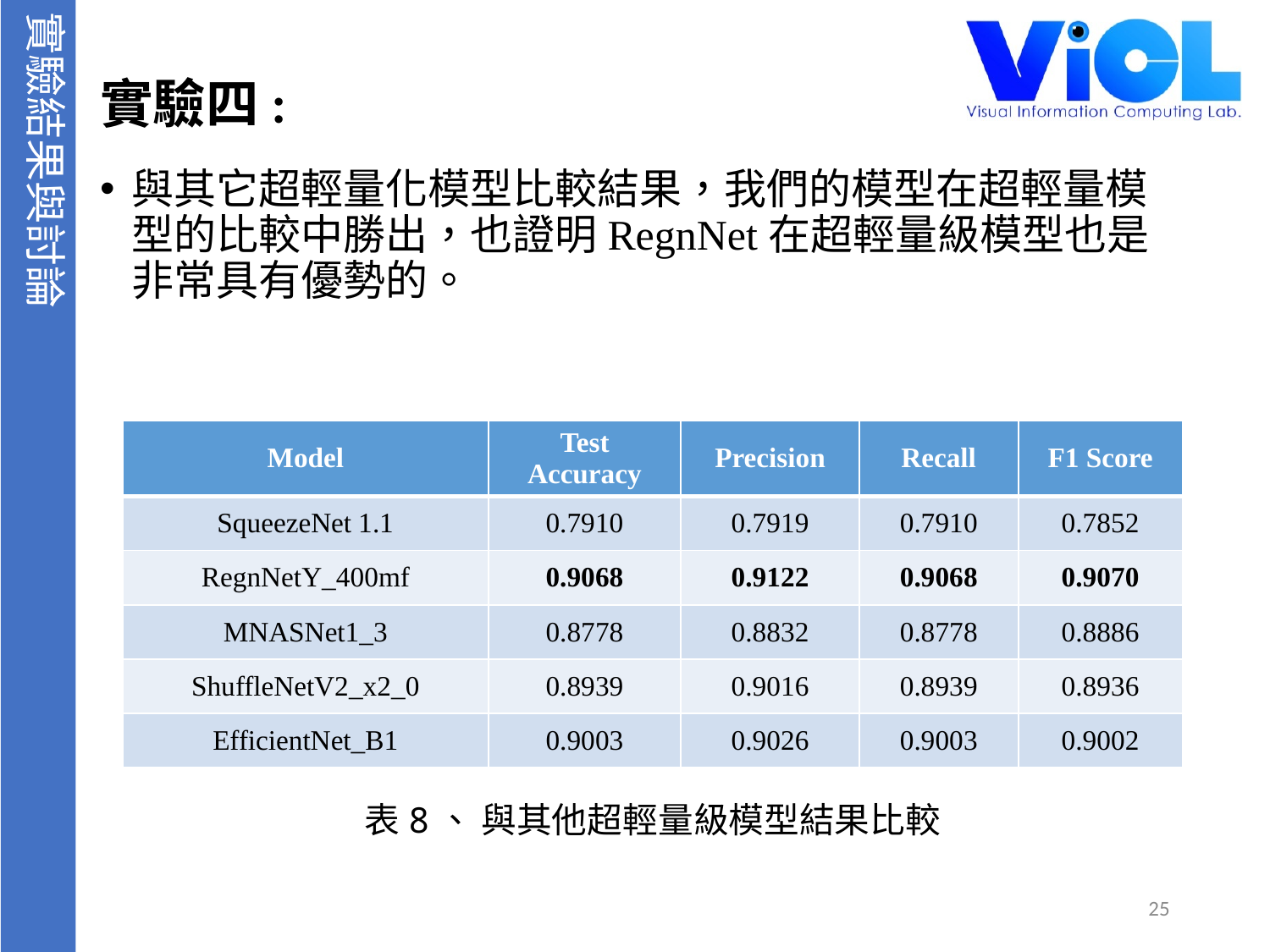

實驗結果與討論

# 實驗四:
與其它超輕量化模型比較結果，我們的模型在超輕量模型的比較中勝出，也證明RegnNet在超輕量級模型也是非常具有優勢的。
| Model | Test Accuracy | Precision | Recall | F1 Score |
| --- | --- | --- | --- | --- |
| SqueezeNet 1.1 | 0.7910 | 0.7919 | 0.7910 | 0.7852 |
| RegnNetY\_400mf | 0.9068 | 0.9122 | 0.9068 | 0.9070 |
| MNASNet1\_3 | 0.8778 | 0.8832 | 0.8778 | 0.8886 |
| ShuffleNetV2\_x2\_0 | 0.8939 | 0.9016 | 0.8939 | 0.8936 |
| EfficientNet\_B1 | 0.9003 | 0.9026 | 0.9003 | 0.9002 |
表8、 與其他超輕量級模型結果比較
25